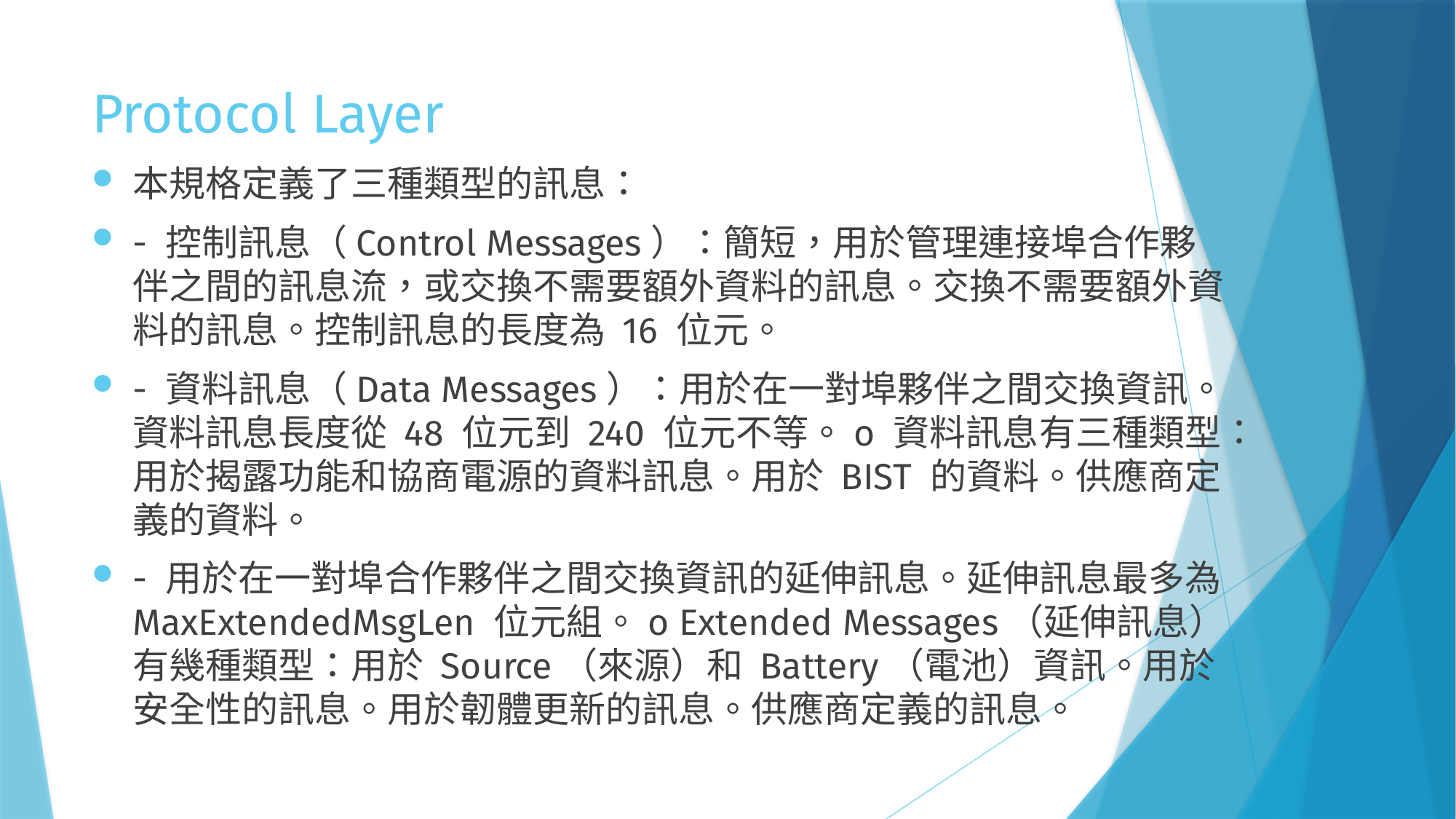

# Protocol Layer
本規格定義了三種類型的訊息：
- 控制訊息（Control Messages）：簡短，用於管理連接埠合作夥伴之間的訊息流，或交換不需要額外資料的訊息。交換不需要額外資料的訊息。控制訊息的長度為 16 位元。
- 資料訊息（Data Messages）：用於在一對埠夥伴之間交換資訊。資料訊息長度從 48 位元到 240 位元不等。o 資料訊息有三種類型：用於揭露功能和協商電源的資料訊息。用於 BIST 的資料。供應商定義的資料。
- 用於在一對埠合作夥伴之間交換資訊的延伸訊息。延伸訊息最多為 MaxExtendedMsgLen 位元組。o Extended Messages（延伸訊息）有幾種類型：用於 Source（來源）和 Battery（電池）資訊。用於安全性的訊息。用於韌體更新的訊息。供應商定義的訊息。